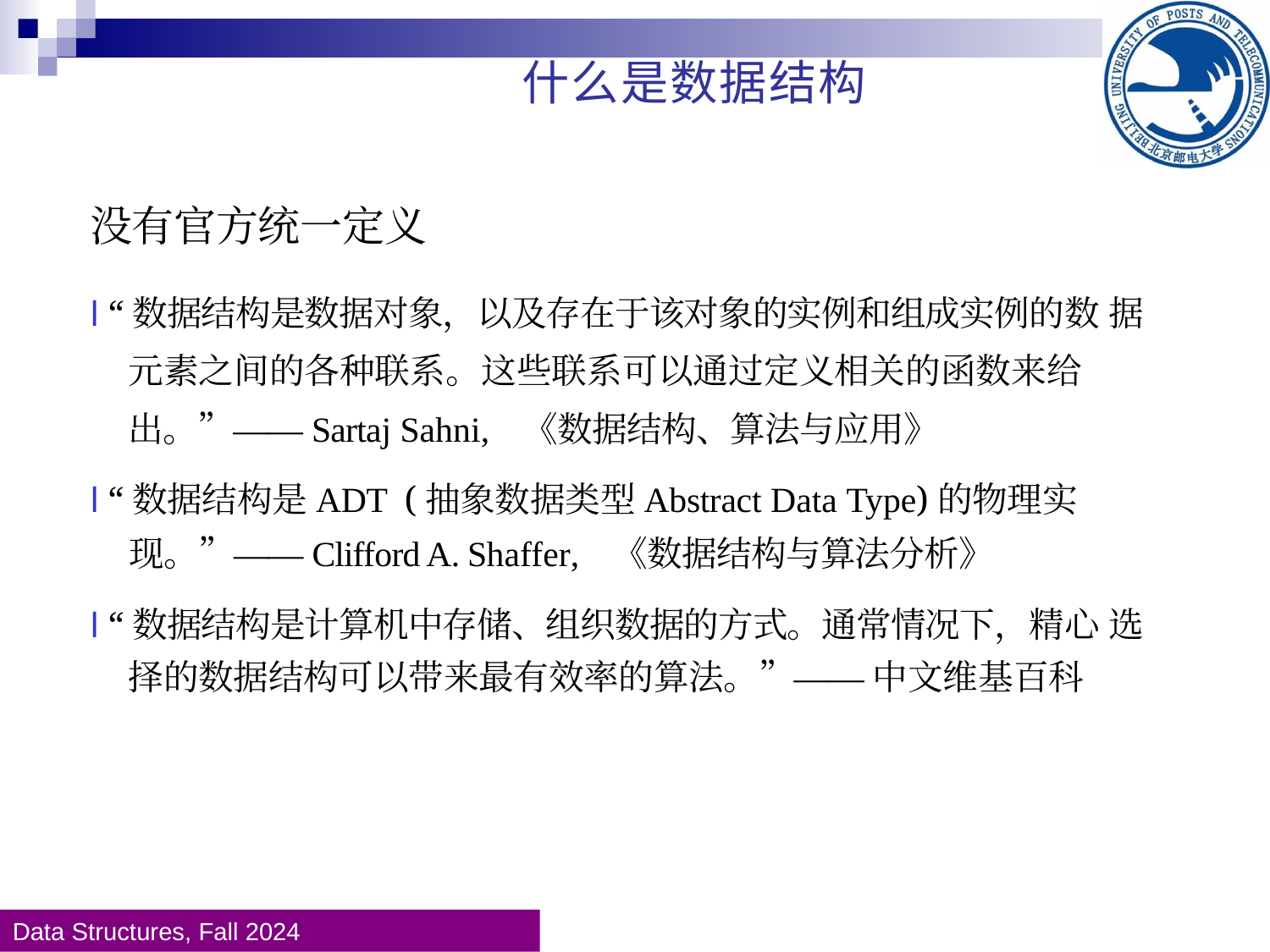

什么是数据结构

没有官方统一定义
l “数据结构是数据对象，以及存在于该对象的实例和组成实例的数 据元素之间的各种联系。这些联系可以通过定义相关的函数来给  出。”——Sartaj Sahni,   《数据结构、算法与应用》
l “数据结构是ADT  (抽象数据类型Abstract Data Type)的物理实  现。”——Clifford A. Shaffer,   《数据结构与算法分析》

l “数据结构是计算机中存储、组织数据的方式。通常情况下，精心 选择的数据结构可以带来最有效率的算法。”—— 中文维基百科